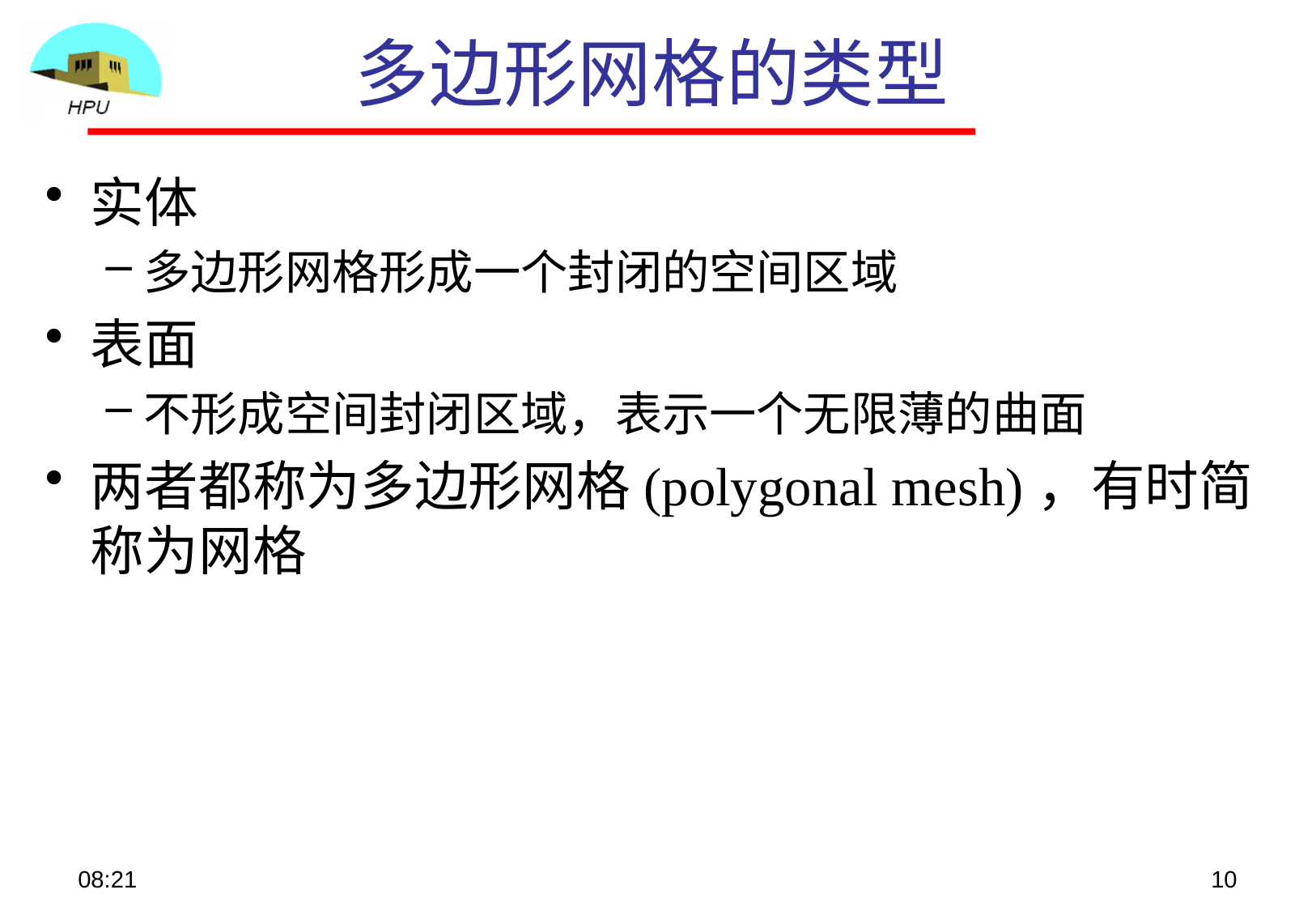

# 多边形网格的类型
实体
多边形网格形成一个封闭的空间区域
表面
不形成空间封闭区域，表示一个无限薄的曲面
两者都称为多边形网格(polygonal mesh)，有时简称为网格
08:21
10